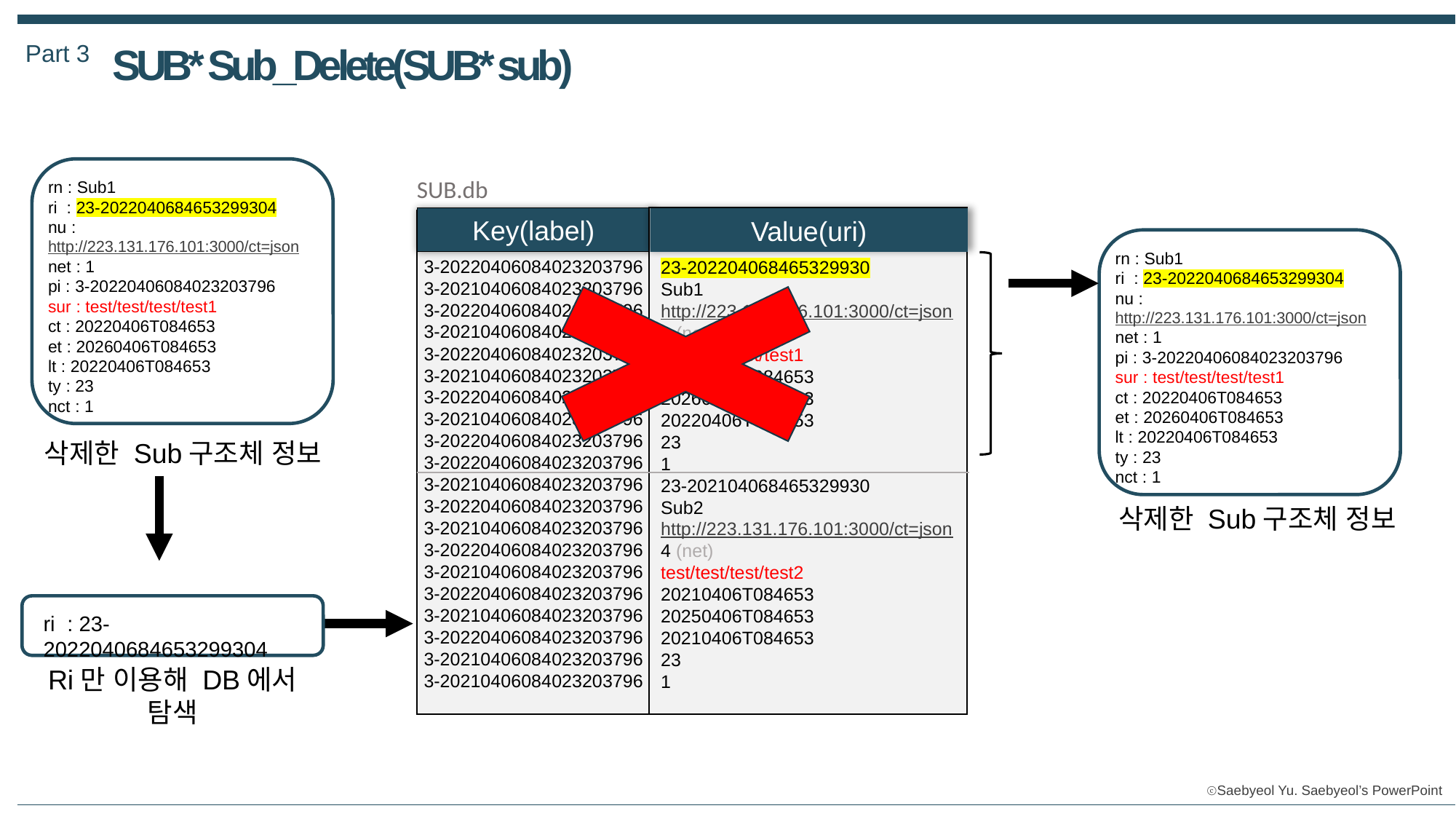

Part 3
SUB* Sub_Delete(SUB* sub)

SUB.db
rn : Sub1
ri  : 23-2022040684653299304
nu : http://223.131.176.101:3000/ct=json
net : 1
pi : 3-20220406084023203796
sur : test/test/test/test1
ct : 20220406T084653
et : 20260406T084653
lt : 20220406T084653
ty : 23
nct : 1

Key(label)
Value(uri)

rn : Sub1
ri  : 23-2022040684653299304
nu : http://223.131.176.101:3000/ct=json
net : 1
pi : 3-20220406084023203796
sur : test/test/test/test1
ct : 20220406T084653
et : 20260406T084653
lt : 20220406T084653
ty : 23
nct : 1

3-20220406084023203796
3-20210406084023203796
3-20220406084023203796
3-20210406084023203796
3-20220406084023203796
3-20210406084023203796
3-20220406084023203796
3-20210406084023203796
3-20220406084023203796
3-20220406084023203796
3-20210406084023203796
3-20220406084023203796
3-20210406084023203796
3-20220406084023203796
3-20210406084023203796
3-20220406084023203796
3-20210406084023203796
3-20220406084023203796
3-20210406084023203796
3-20210406084023203796

23-202204068465329930
Sub1 http://223.131.176.101:3000/ct=json
1 (net)
test/test/test/test1
20220406T084653
20260406T084653
20220406T084653
23
1
23-202104068465329930
Sub2
http://223.131.176.101:3000/ct=json
4 (net)
test/test/test/test2
20210406T084653
20250406T084653
20210406T084653
23
1

삭제한 Sub구조체 정보
삭제한 Sub구조체 정보

ri  : 23-2022040684653299304
Ri만 이용해 DB에서 탐색